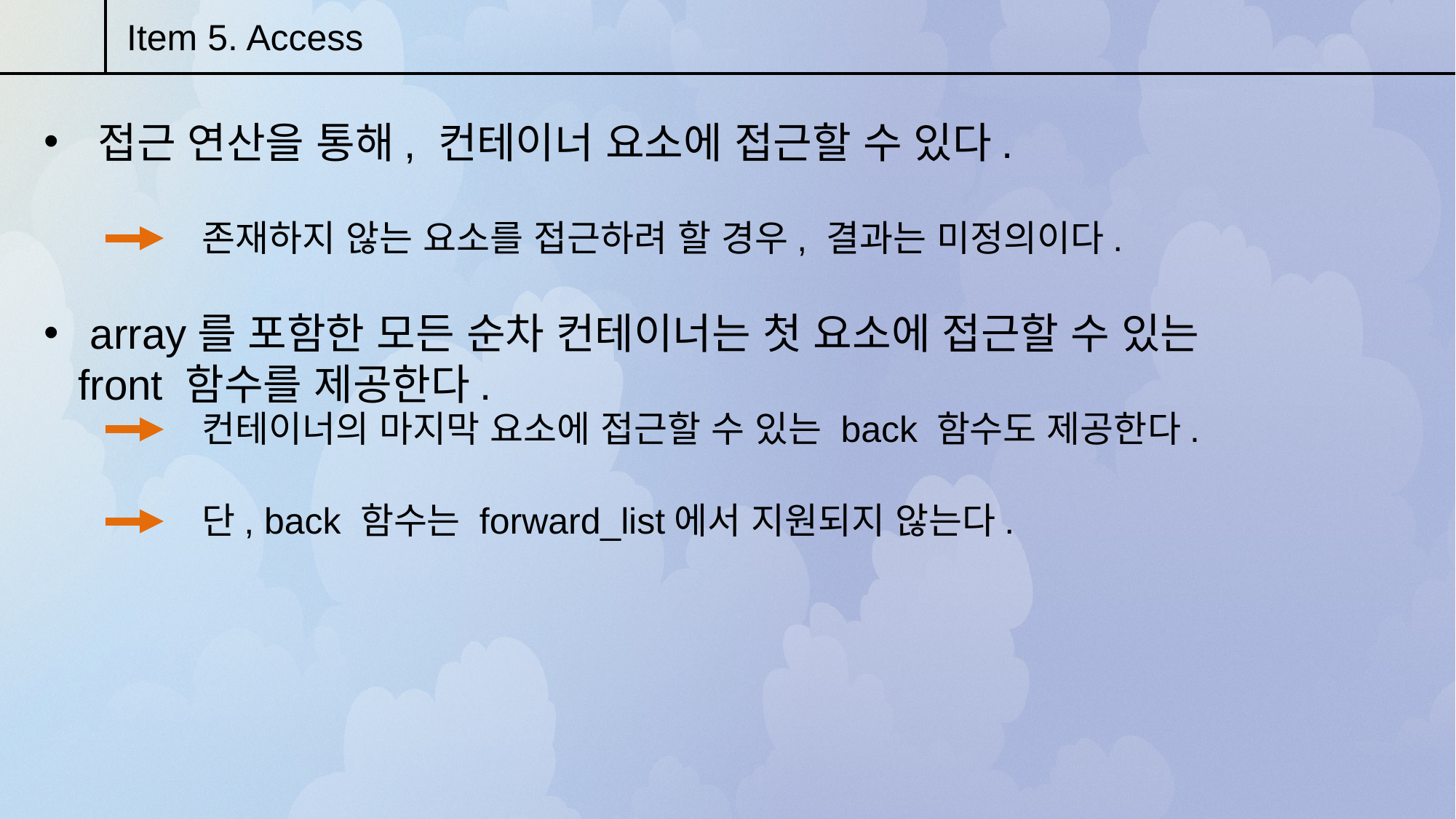

Item 5. Access
 접근 연산을 통해, 컨테이너 요소에 접근할 수 있다.
존재하지 않는 요소를 접근하려 할 경우, 결과는 미정의이다.
 array를 포함한 모든 순차 컨테이너는 첫 요소에 접근할 수 있는 front 함수를 제공한다.
컨테이너의 마지막 요소에 접근할 수 있는 back 함수도 제공한다.
단, back 함수는 forward_list에서 지원되지 않는다.